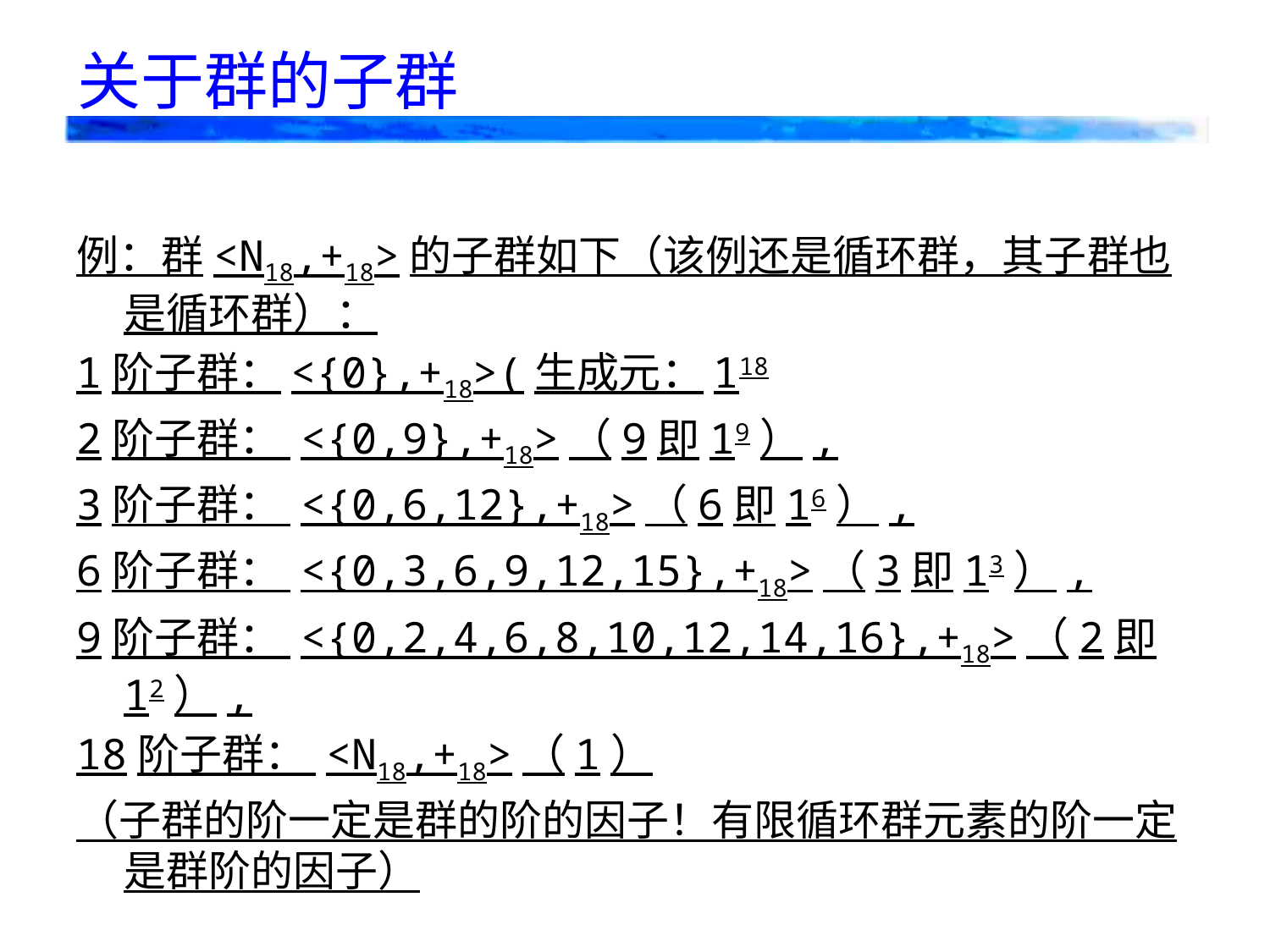

例：群<N18,+18>的子群如下（该例还是循环群，其子群也是循环群）：
1阶子群：<{0},+18>(生成元：118
2阶子群： <{0,9},+18>（9即19）,
3阶子群： <{0,6,12},+18>（6即16）,
6阶子群： <{0,3,6,9,12,15},+18>（3即13）,
9阶子群： <{0,2,4,6,8,10,12,14,16},+18>（2即12）,
18阶子群： <N18,+18>（1）
（子群的阶一定是群的阶的因子！有限循环群元素的阶一定是群阶的因子）
关于群的子群